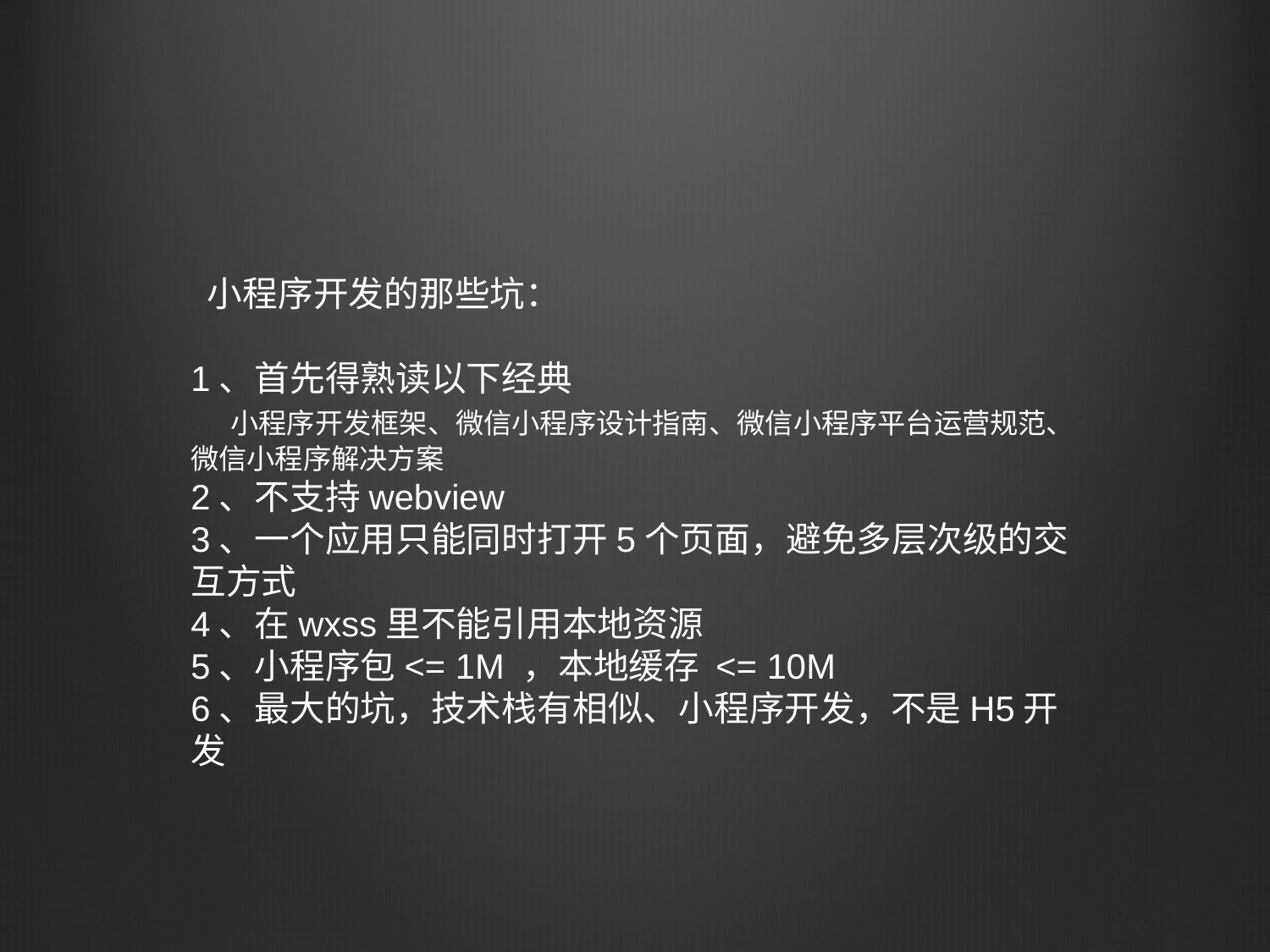

小程序开发的那些坑：

1、首先得熟读以下经典
    小程序开发框架、微信小程序设计指南、微信小程序平台运营规范、微信小程序解决方案
2、不支持webview
3、一个应用只能同时打开5个页面，避免多层次级的交互方式
4、在wxss里不能引用本地资源
5、小程序包<= 1M ，本地缓存 <= 10M
6、最大的坑，技术栈有相似、小程序开发，不是H5开发